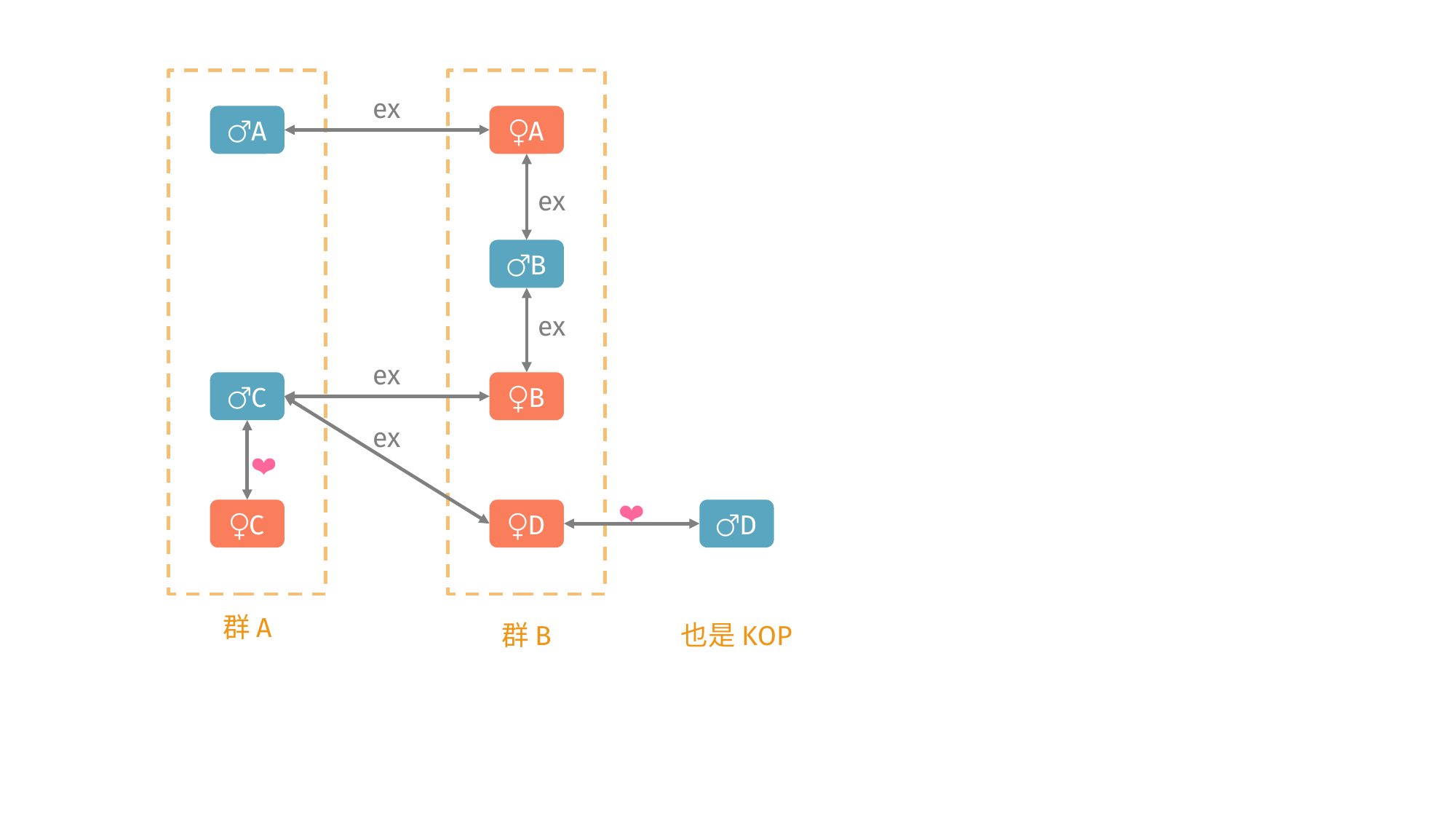

ex
♂A
♀A
ex
♂B
ex
ex
♂C
♀B
ex
❤
❤
♀C
♀D
♂D
群A
群B
也是KOP